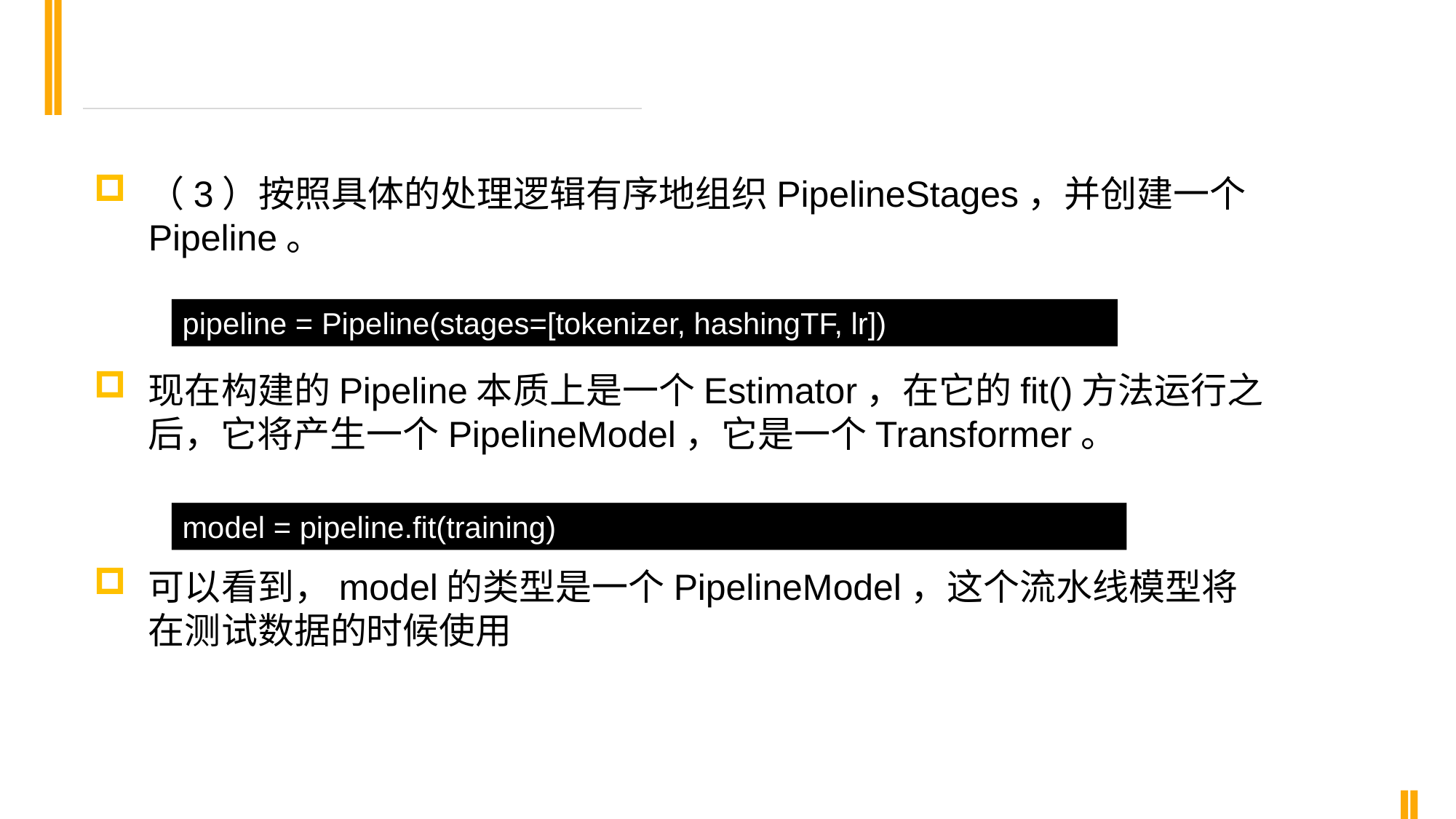

（3）按照具体的处理逻辑有序地组织PipelineStages，并创建一个Pipeline。

现在构建的Pipeline本质上是一个Estimator，在它的fit()方法运行之后，它将产生一个PipelineModel，它是一个Transformer。

可以看到，model的类型是一个PipelineModel，这个流水线模型将在测试数据的时候使用

pipeline = Pipeline(stages=[tokenizer, hashingTF, lr])
model = pipeline.fit(training)